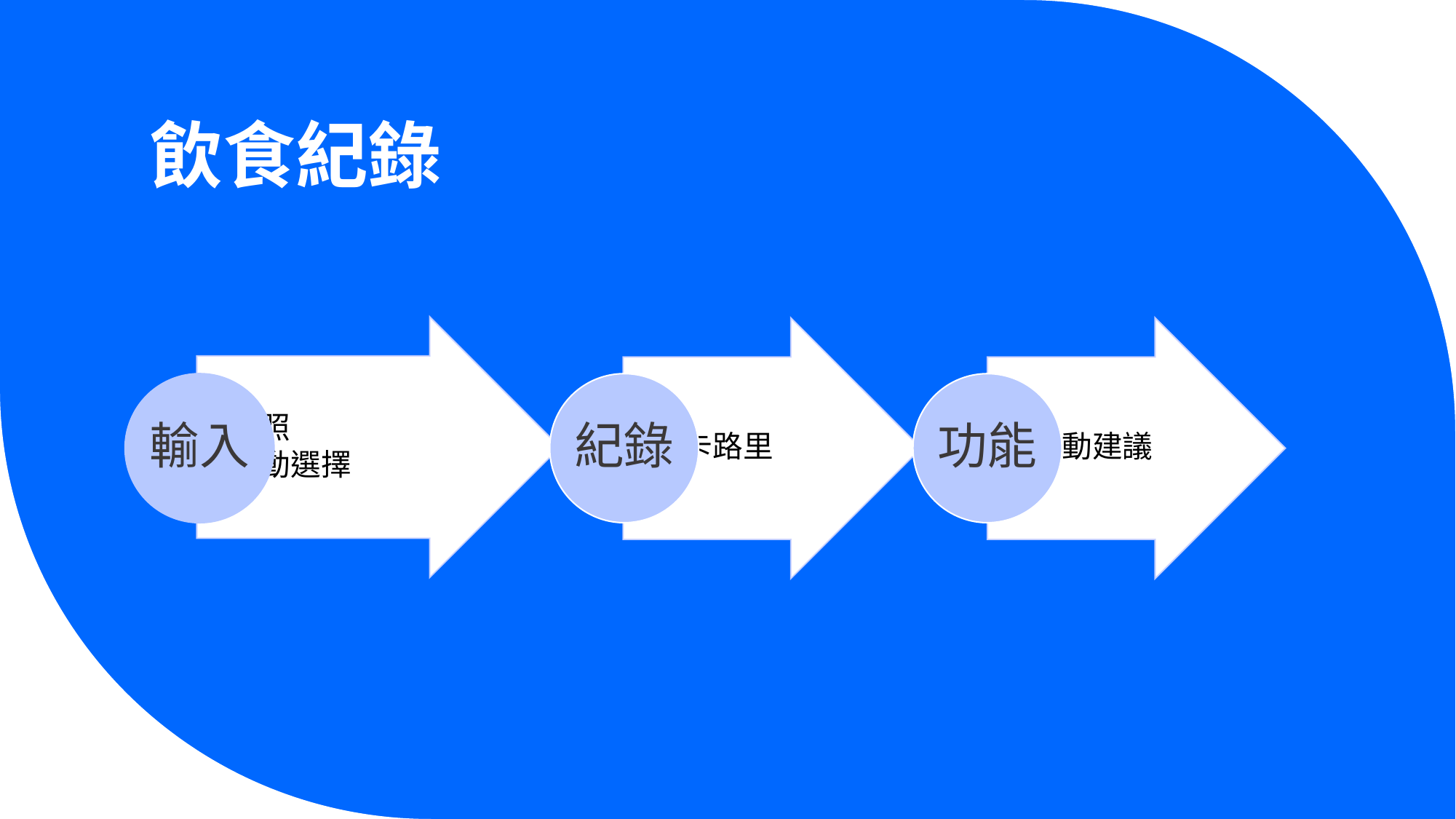

# 飲食紀錄
拍照
手動選擇
輸入
卡路里
紀錄
運動建議
功能